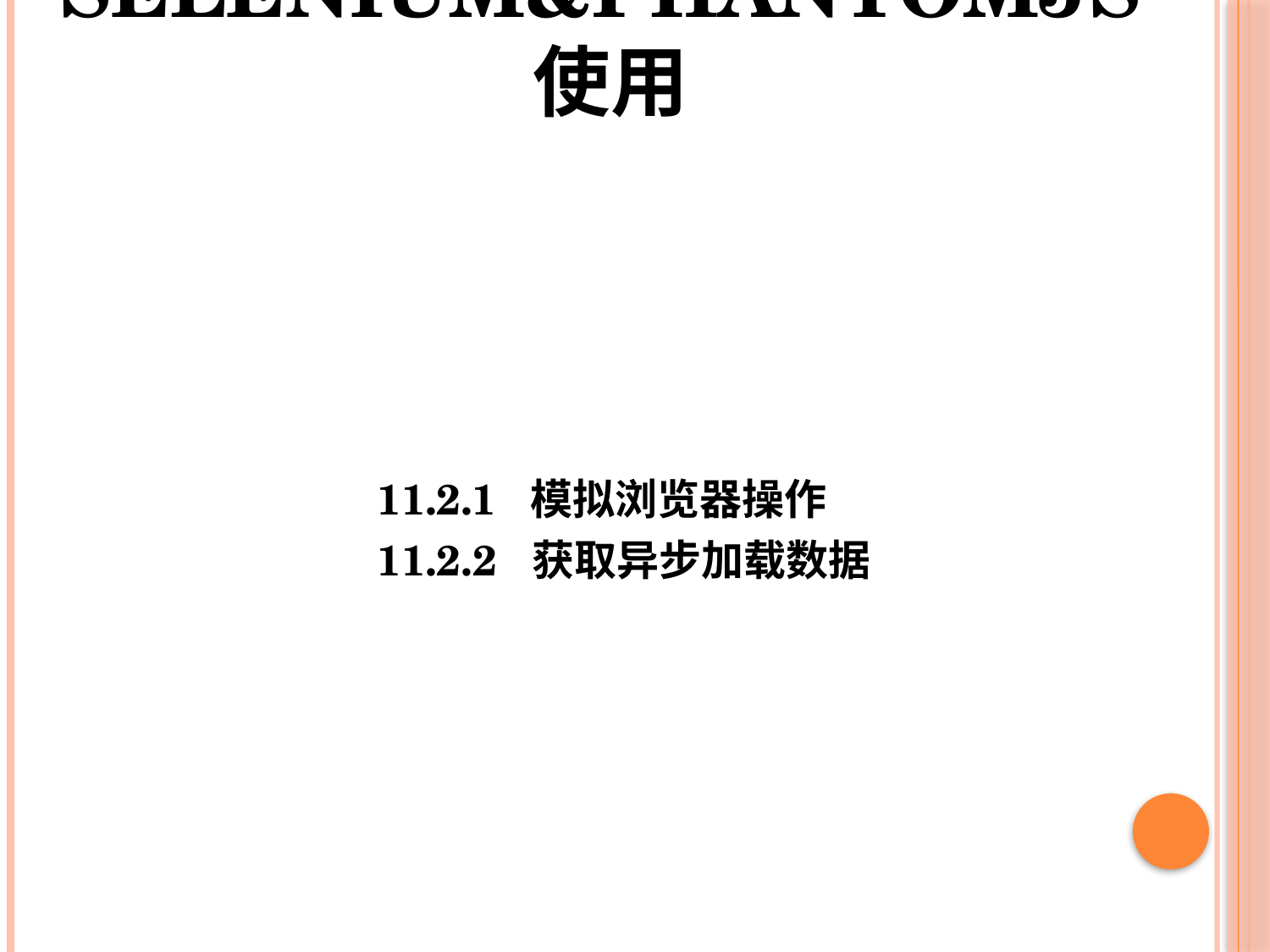

# 11.2  Selenium&PhantomJS使用
11.2.1  模拟浏览器操作
11.2.2  获取异步加载数据